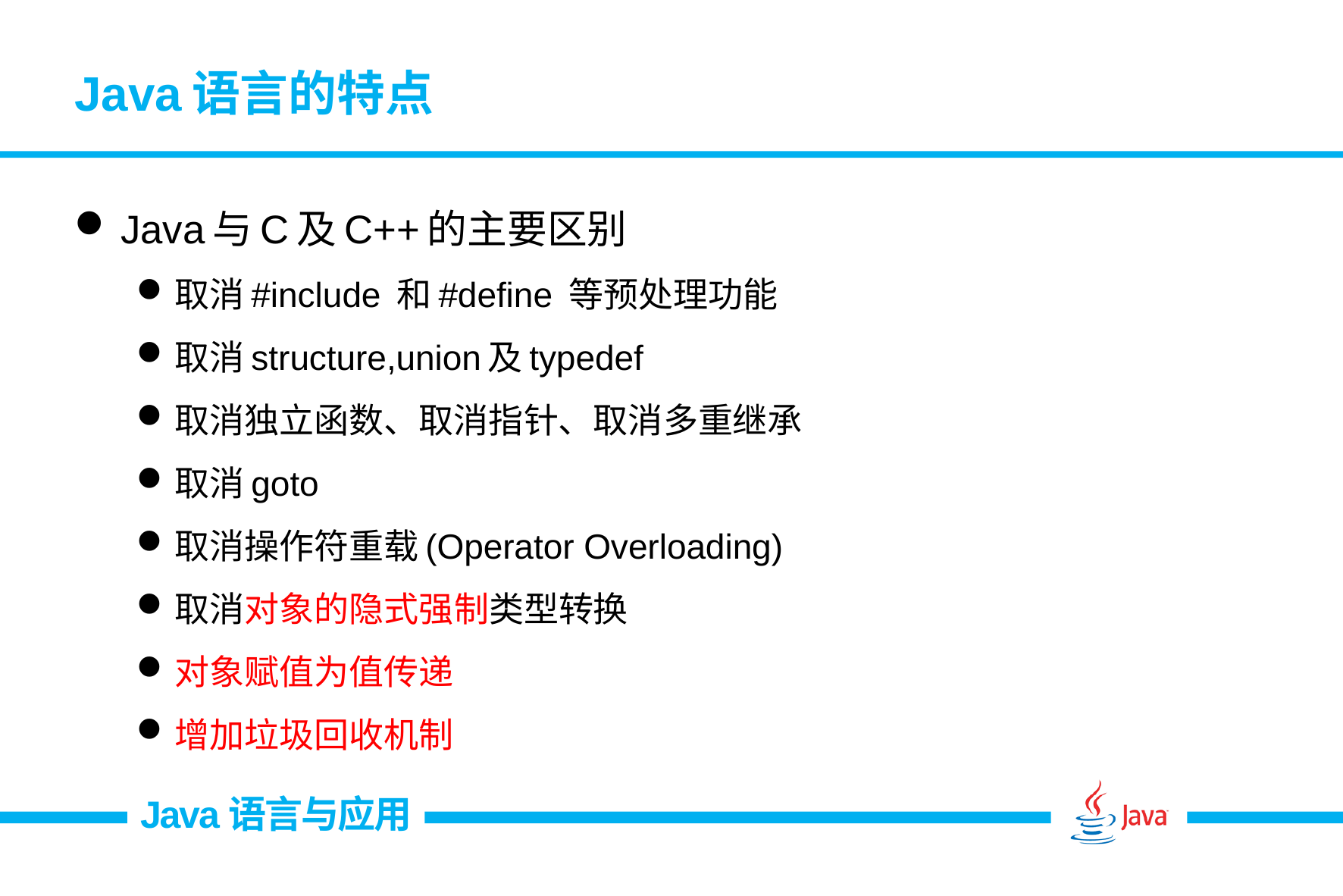

# Java语言的特点
Java与C及C++的主要区别
取消#include 和#define 等预处理功能
取消structure,union及typedef
取消独立函数、取消指针、取消多重继承
取消goto
取消操作符重载(Operator Overloading)
取消对象的隐式强制类型转换
对象赋值为值传递
增加垃圾回收机制